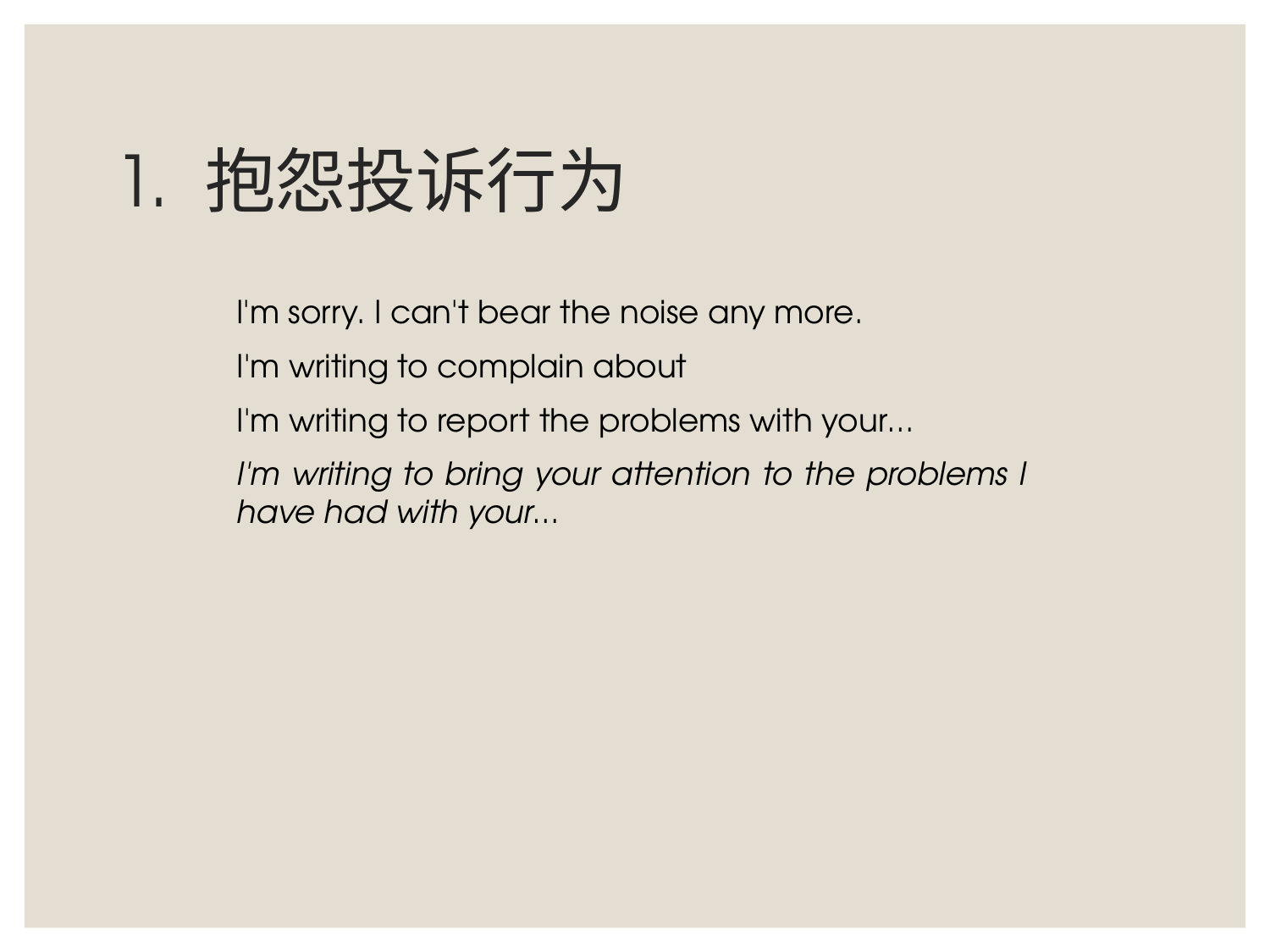

# 1. 抱怨投诉行为
I'm sorry. I can't bear the noise any more.
I'm writing to complain about
I'm writing to report the problems with your…
I'm writing to bring your attention to the problems I have had with your…